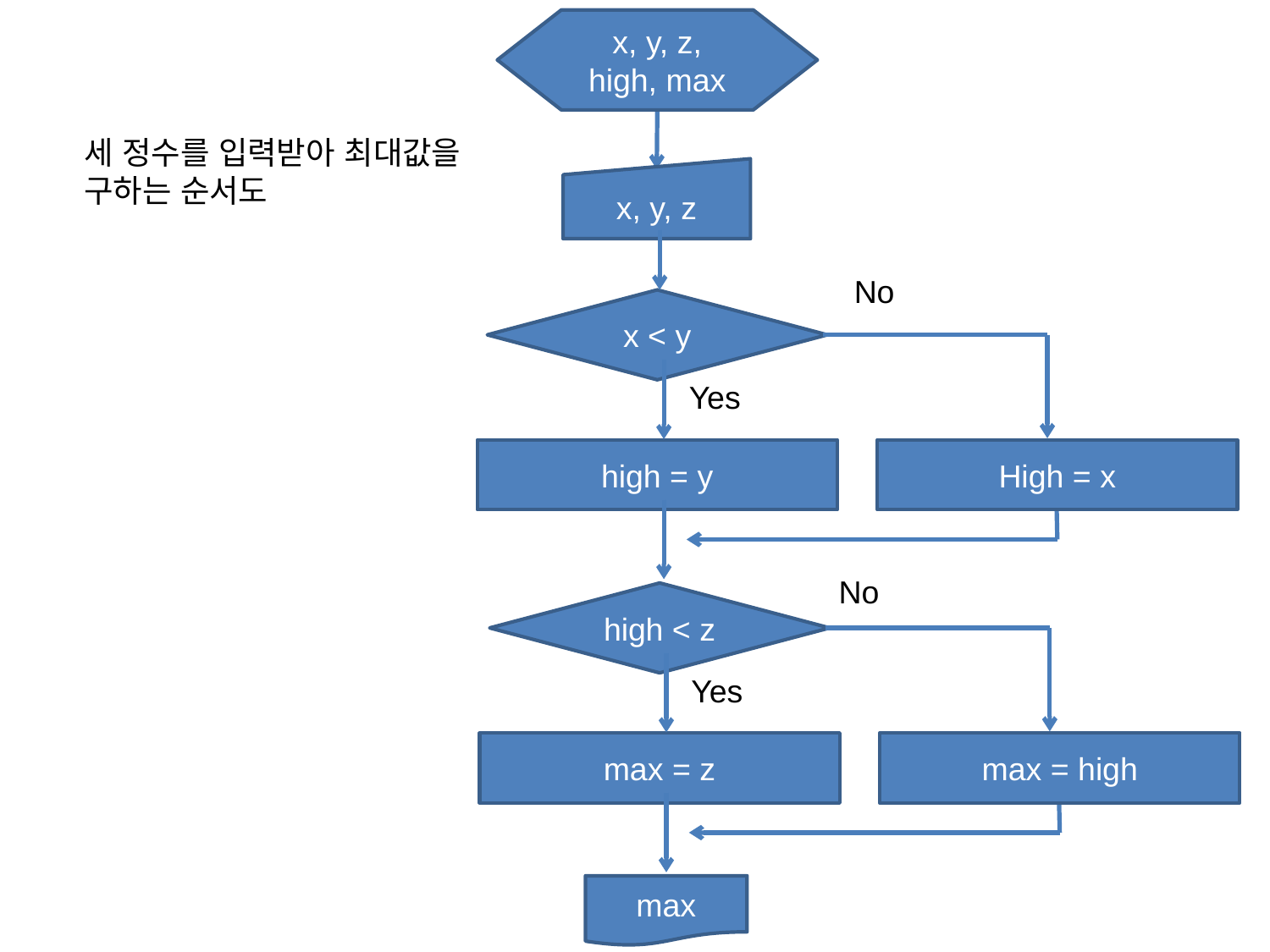

x, y, z,
high, max
세 정수를 입력받아 최대값을
구하는 순서도
x, y, z
No
x < y
Yes
high = y
High = x
No
high < z
Yes
max = z
max = high
max